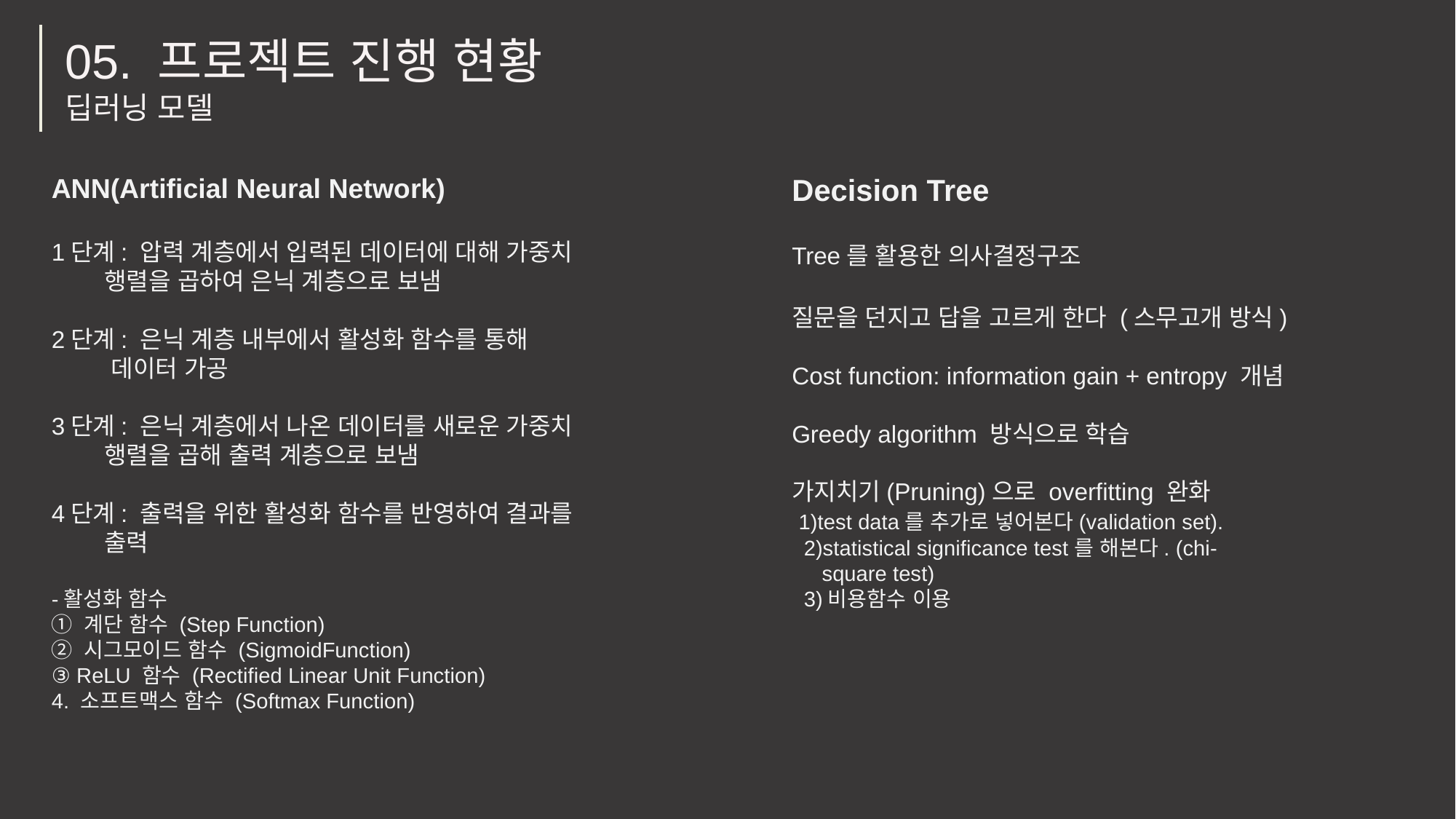

05. 프로젝트 진행 현황
딥러닝 모델
ANN(Artificial Neural Network)

1단계: 압력 계층에서 입력된 데이터에 대해 가중치
       행렬을 곱하여 은닉 계층으로 보냄

2단계: 은닉 계층 내부에서 활성화 함수를 통해
        데이터 가공

3단계: 은닉 계층에서 나온 데이터를 새로운 가중치
       행렬을 곱해 출력 계층으로 보냄

4단계: 출력을 위한 활성화 함수를 반영하여 결과를
       출력

-활성화 함수
① 계단 함수 (Step Function)
② 시그모이드 함수 (SigmoidFunction)
③ ReLU 함수 (Rectified Linear Unit Function)
4. 소프트맥스 함수 (Softmax Function)

Decision Tree

Tree를 활용한 의사결정구조

질문을 던지고 답을 고르게 한다 (스무고개 방식)

Cost function: information gain + entropy 개념

Greedy algorithm 방식으로 학습

가지치기(Pruning)으로 overfitting 완화
 1)test data를 추가로 넣어본다(validation set).
  2)statistical significance test를 해본다. (chi-
     square test)
  3)비용함수 이용